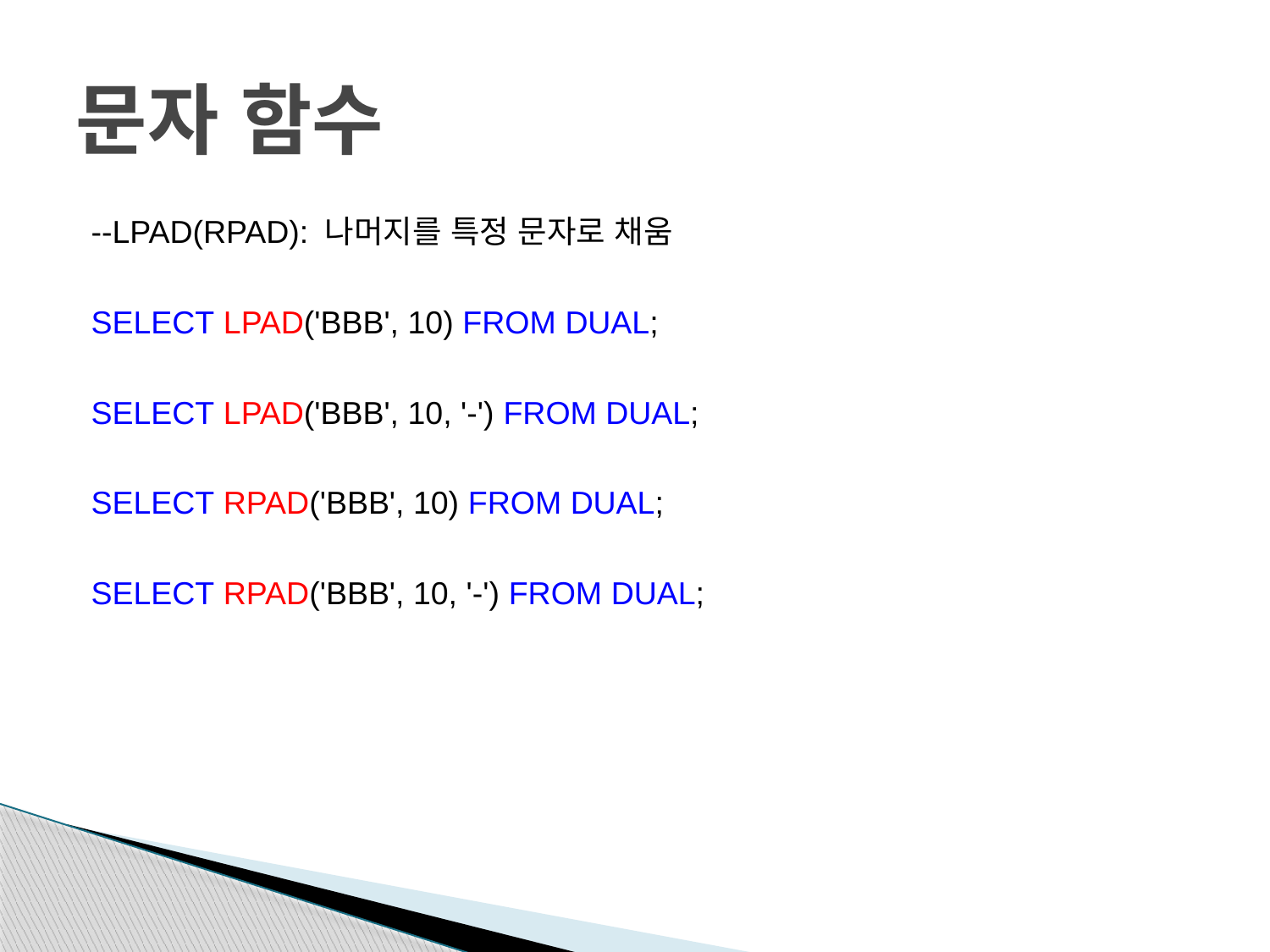

# 문자 함수
--LPAD(RPAD): 나머지를 특정 문자로 채움

SELECT LPAD('BBB', 10) FROM DUAL;

SELECT LPAD('BBB', 10, '-') FROM DUAL;

SELECT RPAD('BBB', 10) FROM DUAL;

SELECT RPAD('BBB', 10, '-') FROM DUAL;